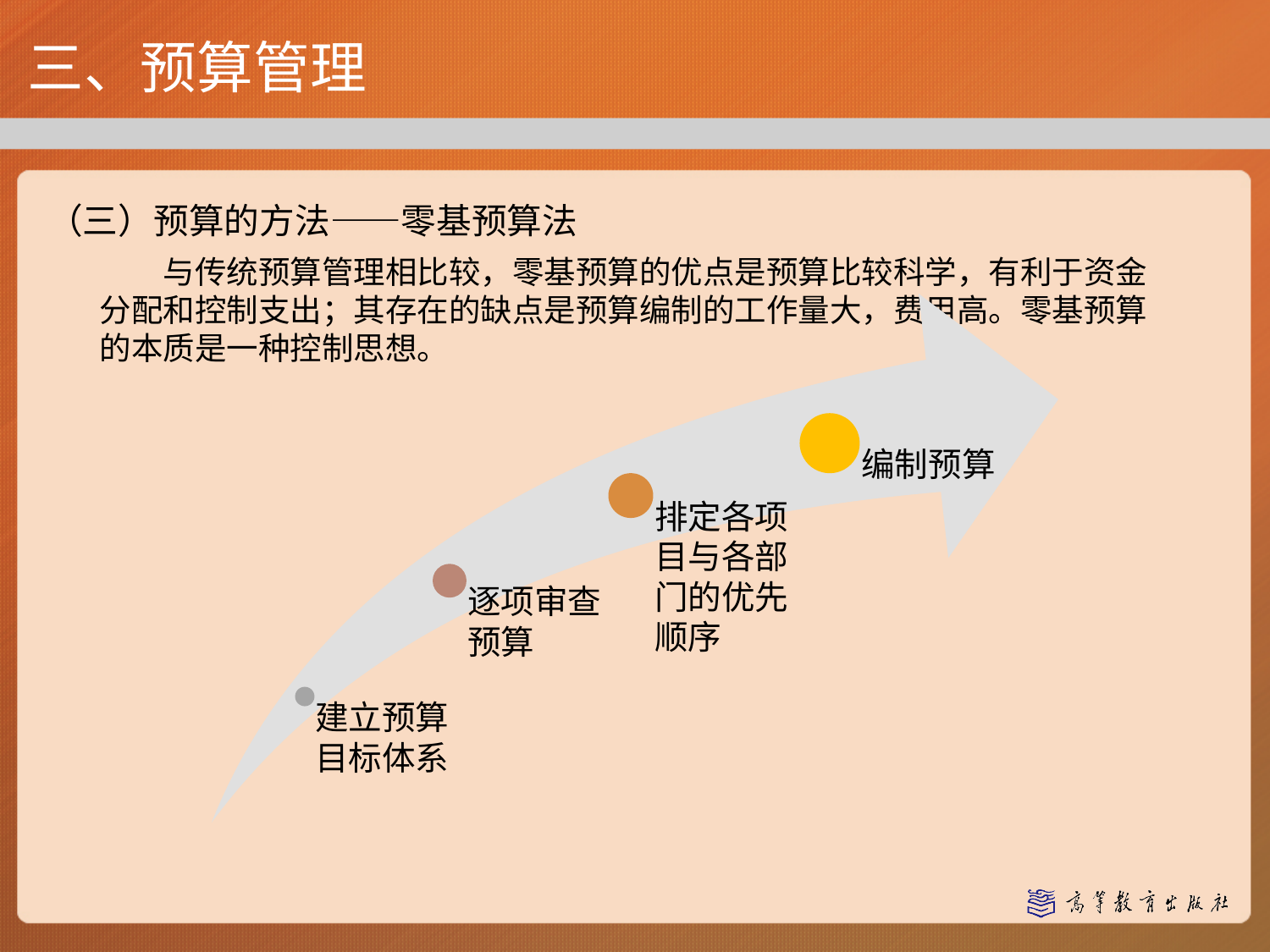

三、预算管理
（三）预算的方法——零基预算法
与传统预算管理相比较，零基预算的优点是预算比较科学，有利于资金分配和控制支出；其存在的缺点是预算编制的工作量大，费用高。零基预算的本质是一种控制思想。
建立预算目标体系
逐项审查预算
排定各项目与各部门的优先顺序
编制预算